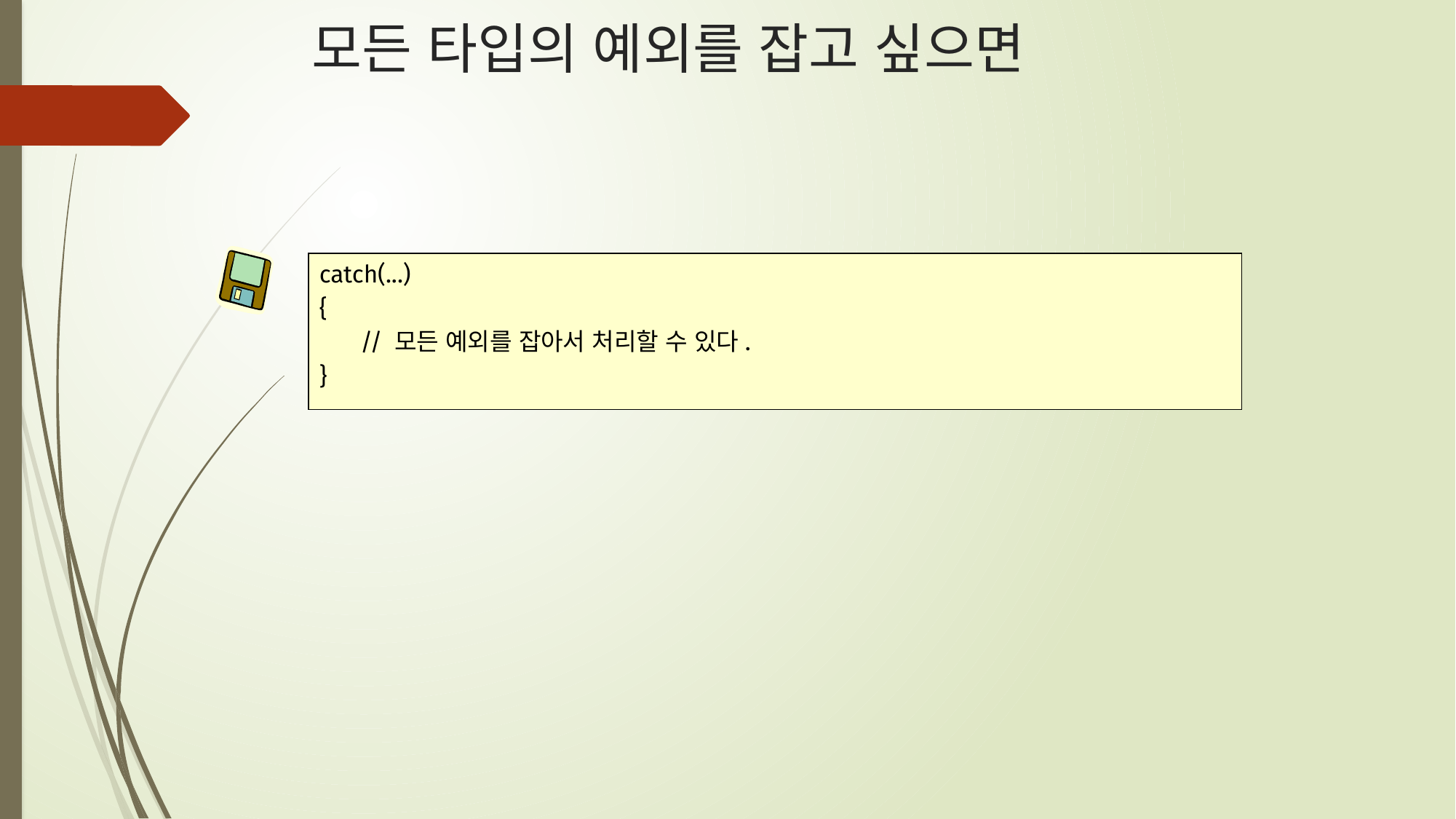

# 모든 타입의 예외를 잡고 싶으면

catch(...)
{
	// 모든 예외를 잡아서 처리할 수 있다.
}